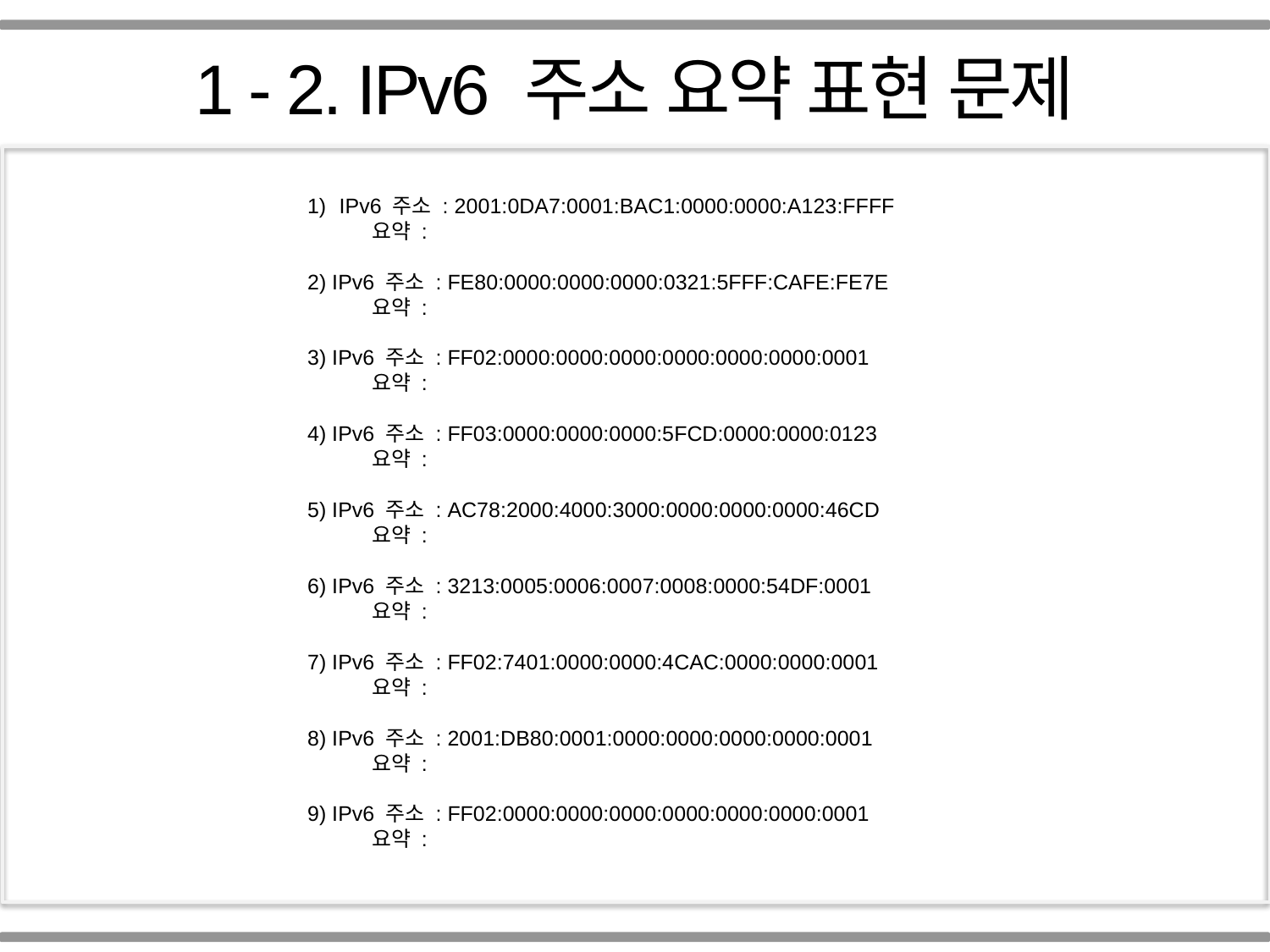

Part 01

1 - 2. IPv6 주소 요약 표현 문제

IPv6 주소 : 2001:0DA7:0001:BAC1:0000:0000:A123:FFFF
          요약 :

2) IPv6 주소 : FE80:0000:0000:0000:0321:5FFF:CAFE:FE7E
          요약 :

3) IPv6 주소 : FF02:0000:0000:0000:0000:0000:0000:0001
          요약 :

4) IPv6 주소 : FF03:0000:0000:0000:5FCD:0000:0000:0123
          요약 :

5) IPv6 주소 : AC78:2000:4000:3000:0000:0000:0000:46CD
          요약 :

6) IPv6 주소 : 3213:0005:0006:0007:0008:0000:54DF:0001
          요약 :

7) IPv6 주소 : FF02:7401:0000:0000:4CAC:0000:0000:0001
          요약 :

8) IPv6 주소 : 2001:DB80:0001:0000:0000:0000:0000:0001
          요약 :

9) IPv6 주소 : FF02:0000:0000:0000:0000:0000:0000:0001
          요약 :